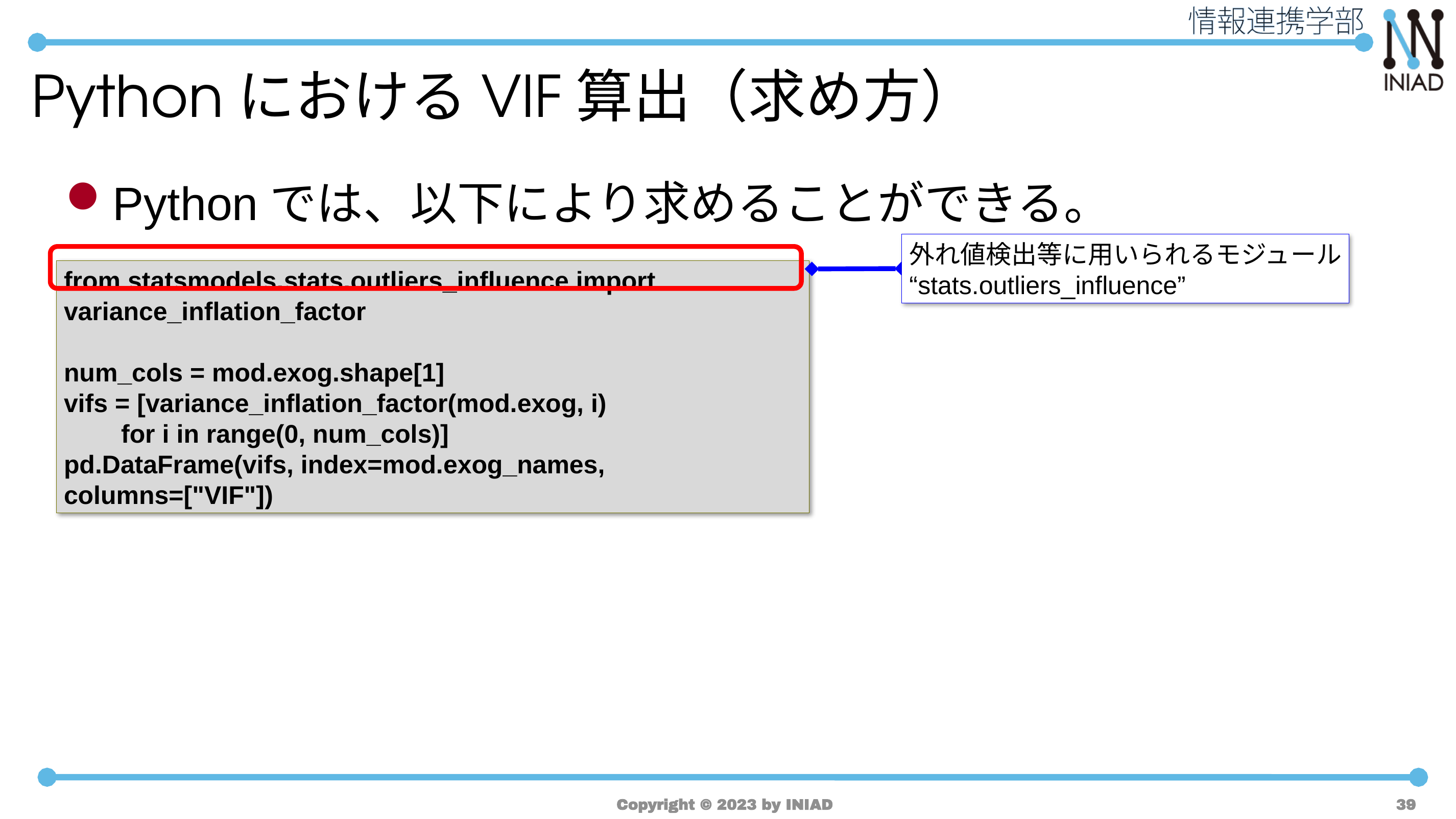

# PythonにおけるVIF算出（求め方）
Pythonでは、以下により求めることができる。
外れ値検出等に用いられるモジュール
“stats.outliers_influence”

from statsmodels.stats.outliers_influence import variance_inflation_factor

num_cols = mod.exog.shape[1]
vifs = [variance_inflation_factor(mod.exog, i)
        for i in range(0, num_cols)]
pd.DataFrame(vifs, index=mod.exog_names, columns=["VIF"])
Copyright © 2023 by INIAD
39